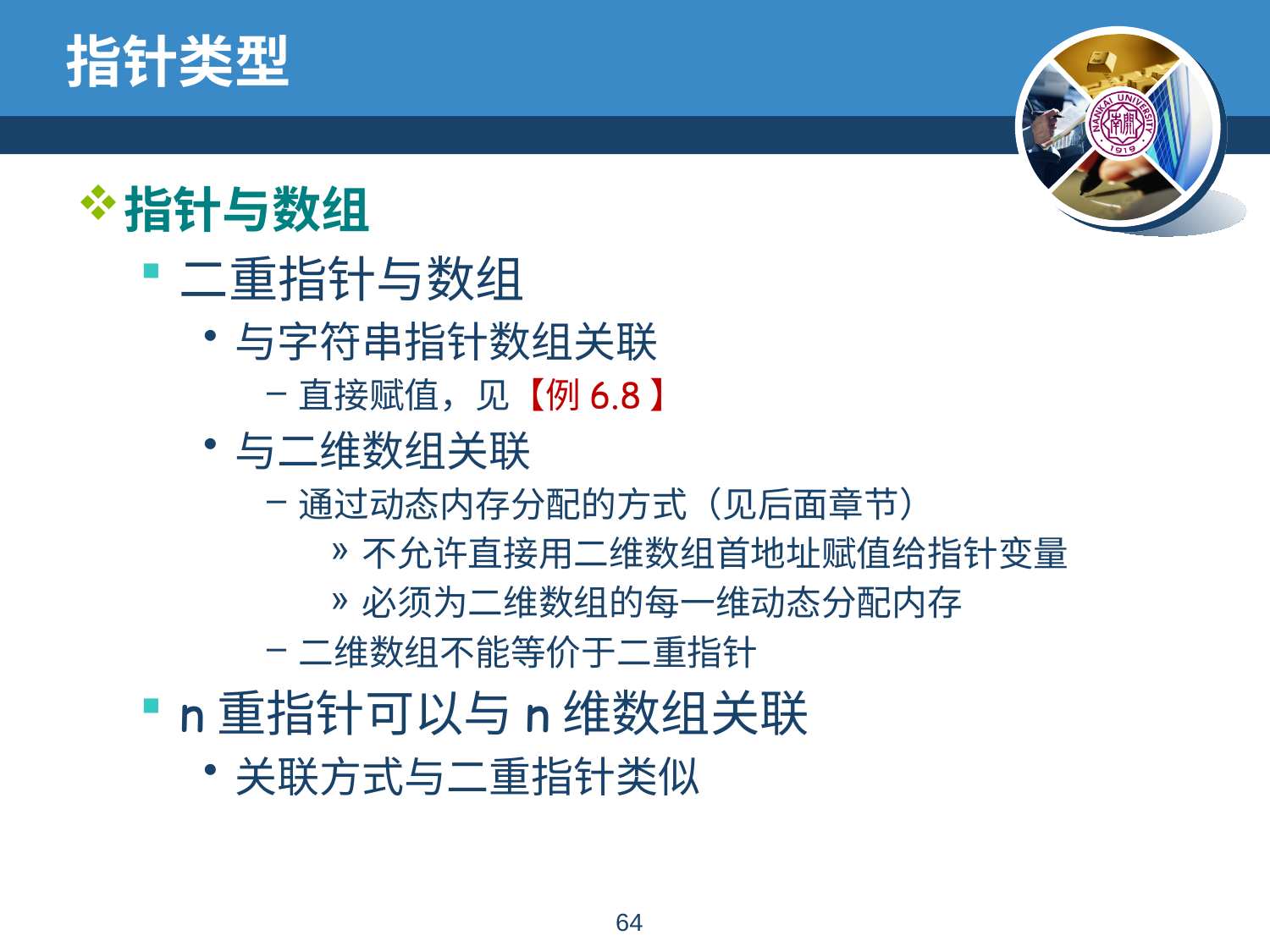

# 指针类型
指针与数组
二重指针与数组
与字符串指针数组关联
直接赋值，见【例6.8】
与二维数组关联
通过动态内存分配的方式（见后面章节）
不允许直接用二维数组首地址赋值给指针变量
必须为二维数组的每一维动态分配内存
二维数组不能等价于二重指针
n重指针可以与n维数组关联
关联方式与二重指针类似
64